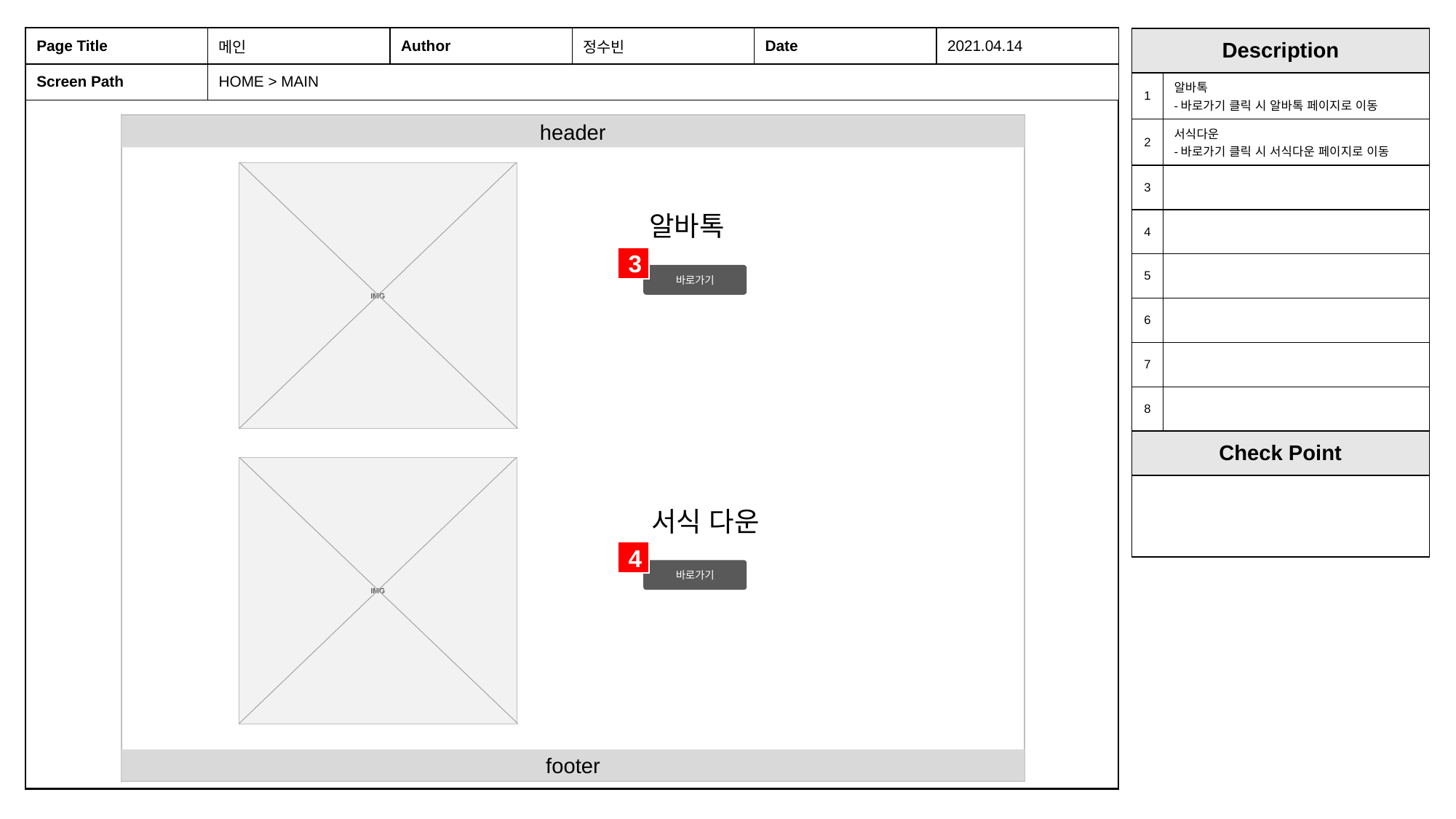

| Page Title | 메인 | Author | 정수빈 | Date | 2021.04.14 |
| --- | --- | --- | --- | --- | --- |
| Screen Path | HOME > MAIN |  |  |  |  |
| Description |  |
| --- | --- |
| 1 | 알바톡 -바로가기 클릭 시 알바톡 페이지로 이동 |
| 2 | 서식다운 -바로가기 클릭 시 서식다운 페이지로 이동 |
| 3 |  |
| 4 |  |
| 5 |  |
| 6 |  |
| 7 |  |
| 8 |  |
| Check Point |  |
|  |  |

header
IMG
알바톡
3
바로가기

IMG
서식 다운
4
바로가기

footer